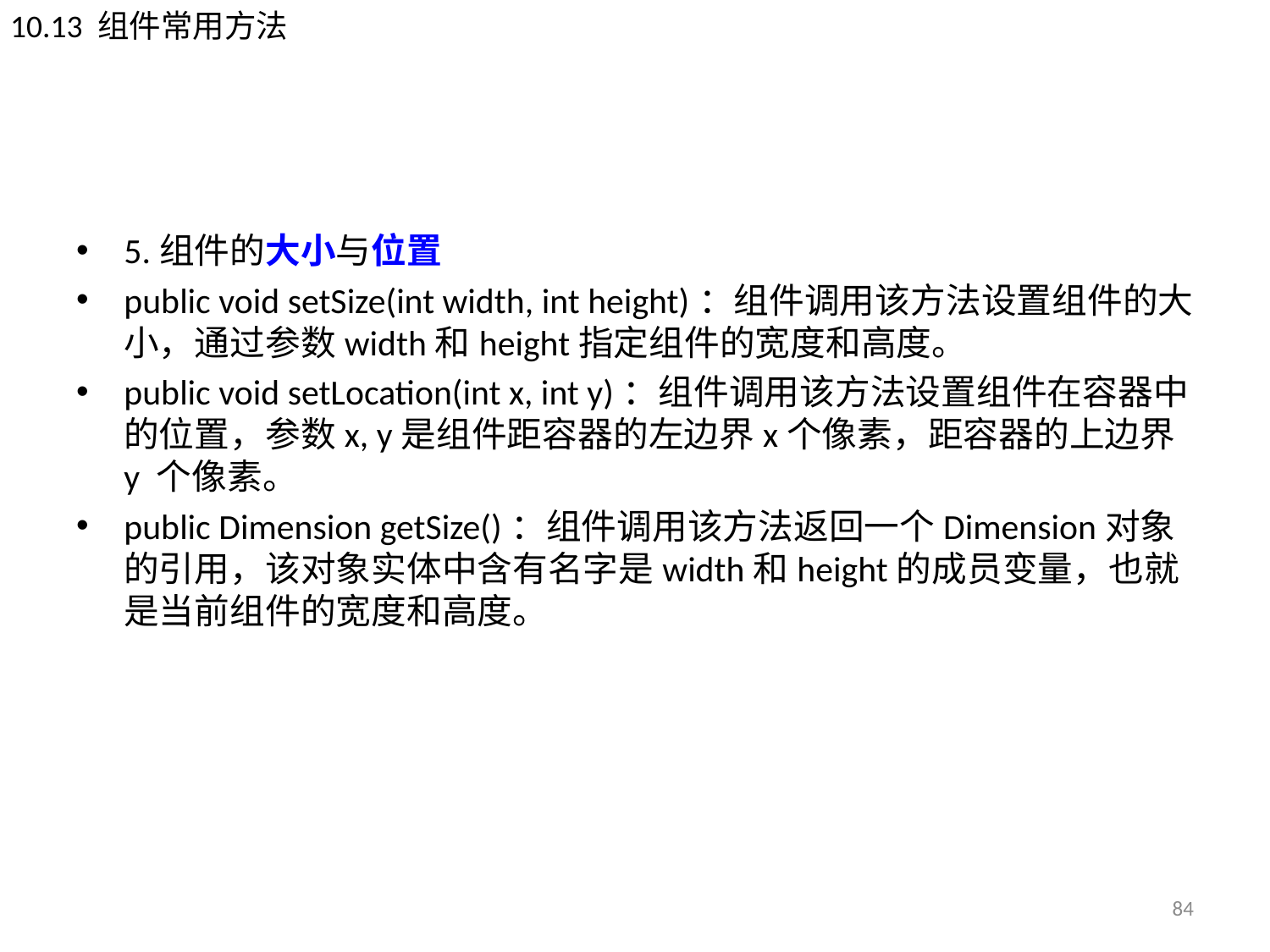

10.13 组件常用方法
#
5.组件的大小与位置
public void setSize(int width, int height)：组件调用该方法设置组件的大小，通过参数width和height指定组件的宽度和高度。
public void setLocation(int x, int y)：组件调用该方法设置组件在容器中的位置，参数x, y是组件距容器的左边界x个像素，距容器的上边界 y 个像素。
public Dimension getSize()：组件调用该方法返回一个Dimension对象的引用，该对象实体中含有名字是width和height的成员变量，也就是当前组件的宽度和高度。
84